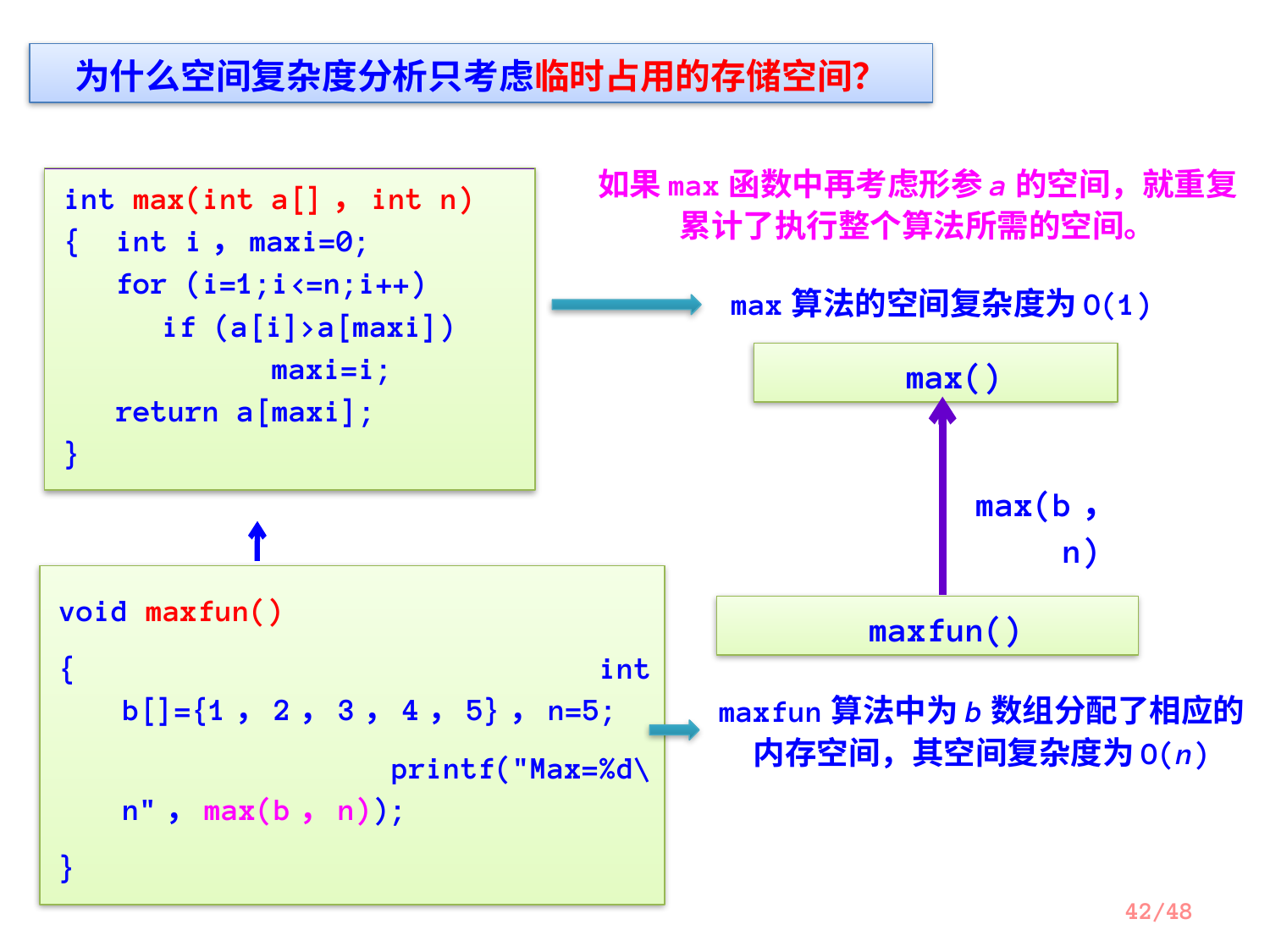

为什么空间复杂度分析只考虑临时占用的存储空间？
如果max函数中再考虑形参a的空间，就重复累计了执行整个算法所需的空间。
int max(int a[]，int n)
{  int i，maxi=0;
   for (i=1;i<=n;i++)
	  if (a[i]>a[maxi])
		 maxi=i;
   return a[maxi];
}
    max()

max(b，n)
void maxfun()
{  int b[]={1，2，3，4，5}，n=5;
	 printf("Max=%d\n"，max(b，n));
}
    maxfun()
max算法的空间复杂度为O(1)

maxfun算法中为b数组分配了相应的内存空间，其空间复杂度为O(n)

42/48